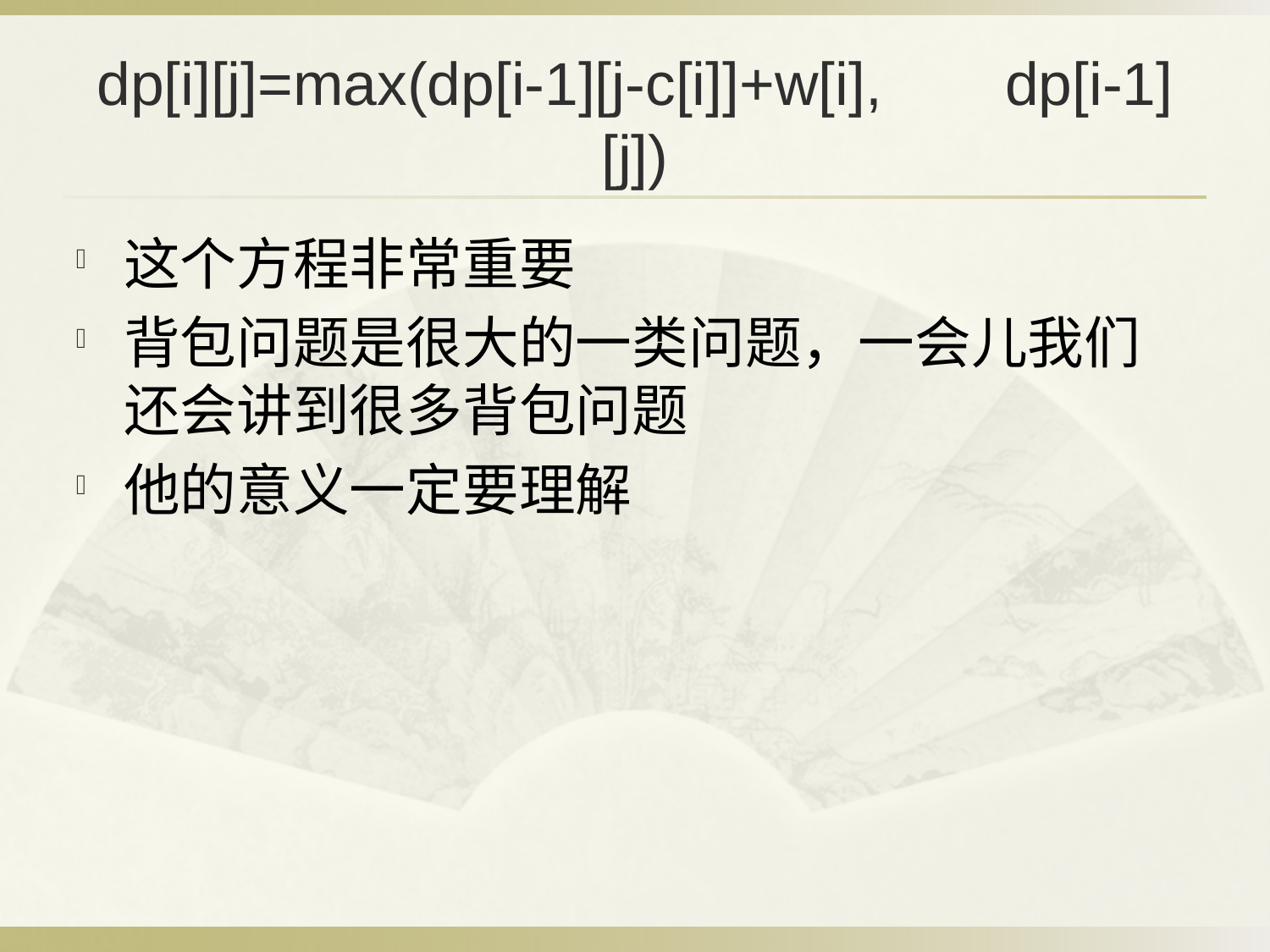

# dp[i][j]=max(dp[i-1][j-c[i]]+w[i], 			 dp[i-1][j])
这个方程非常重要
背包问题是很大的一类问题，一会儿我们还会讲到很多背包问题
他的意义一定要理解